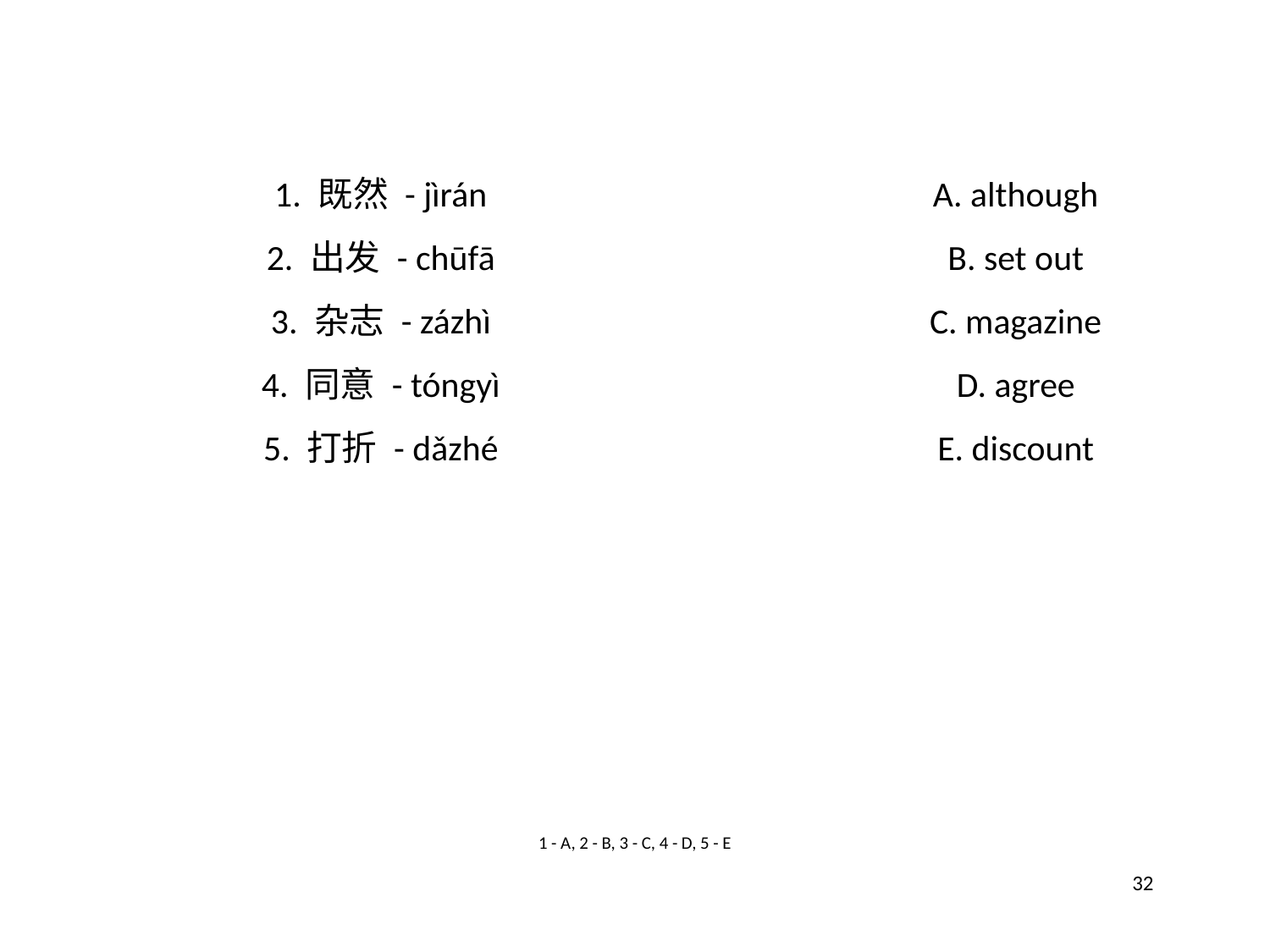

1. 既然 - jìrán

A. although

2. 出发 - chūfā

B. set out

3. 杂志 - zázhì

C. magazine

4. 同意 - tóngyì

D. agree

5. 打折 - dǎzhé

E. discount
1 - A, 2 - B, 3 - C, 4 - D, 5 - E

32